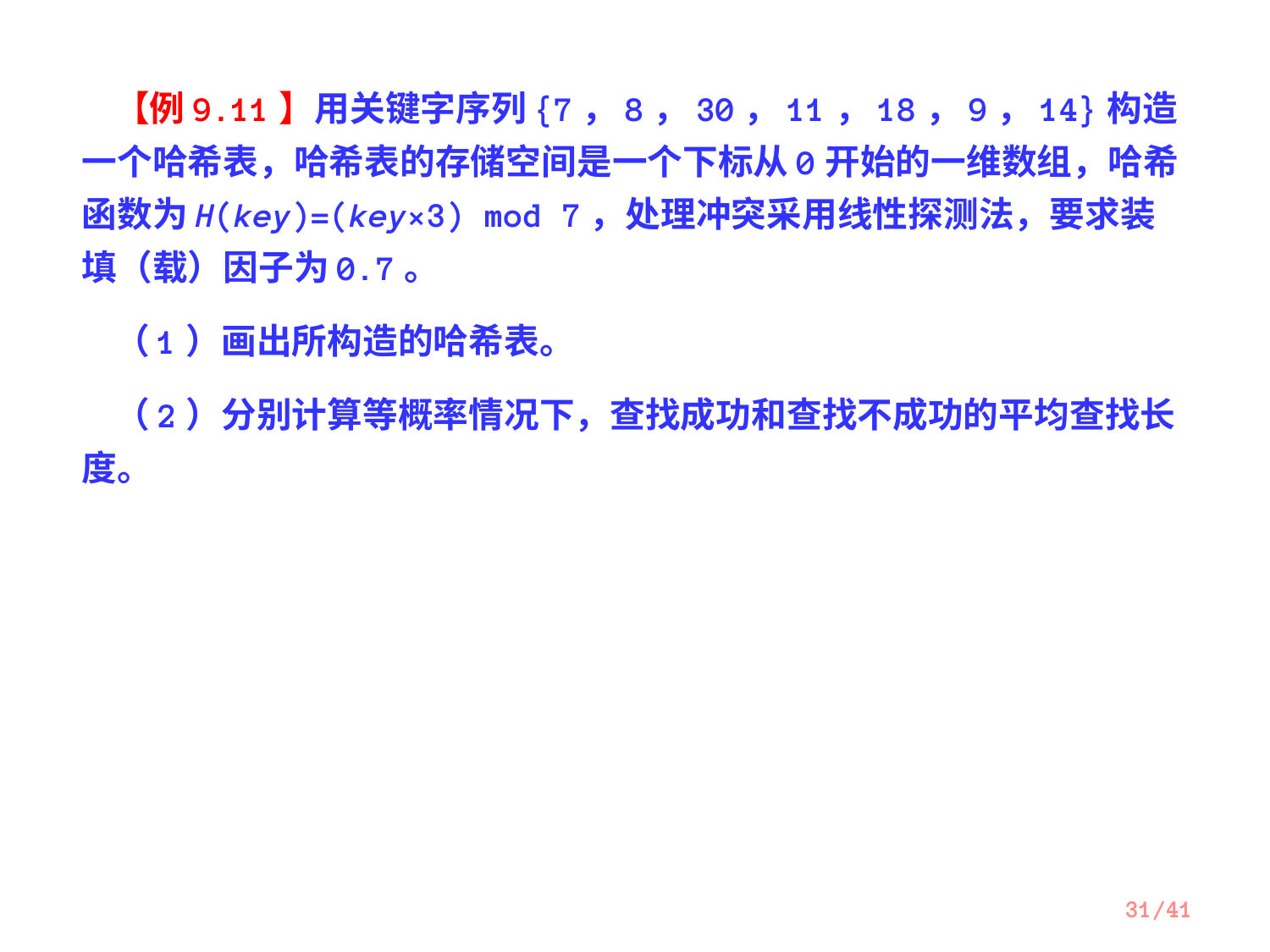

【例9.11】用关键字序列{7，8，30，11，18，9，14}构造一个哈希表，哈希表的存储空间是一个下标从0开始的一维数组，哈希函数为H(key)=(key×3) mod 7，处理冲突采用线性探测法，要求装填（载）因子为0.7。
   （1）画出所构造的哈希表。
   （2）分别计算等概率情况下，查找成功和查找不成功的平均查找长度。
31/41